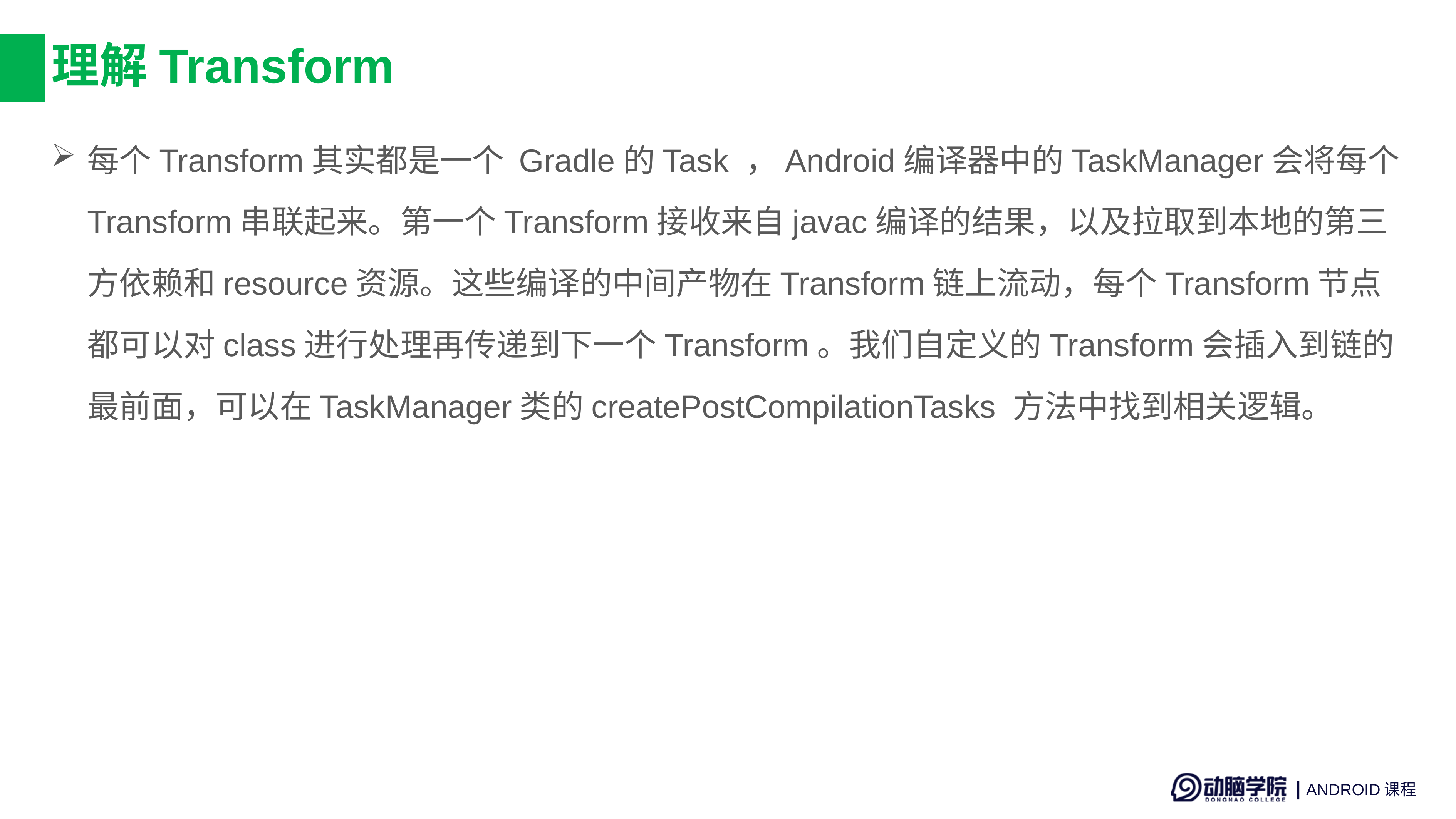

# 理解Transform
每个Transform其实都是一个 Gradle的Task ，Android编译器中的TaskManager会将每个Transform串联起来。第一个Transform接收来自javac编译的结果，以及拉取到本地的第三方依赖和resource资源。这些编译的中间产物在Transform链上流动，每个Transform节点都可以对class进行处理再传递到下一个Transform。我们自定义的Transform会插入到链的最前面，可以在TaskManager类的createPostCompilationTasks 方法中找到相关逻辑。